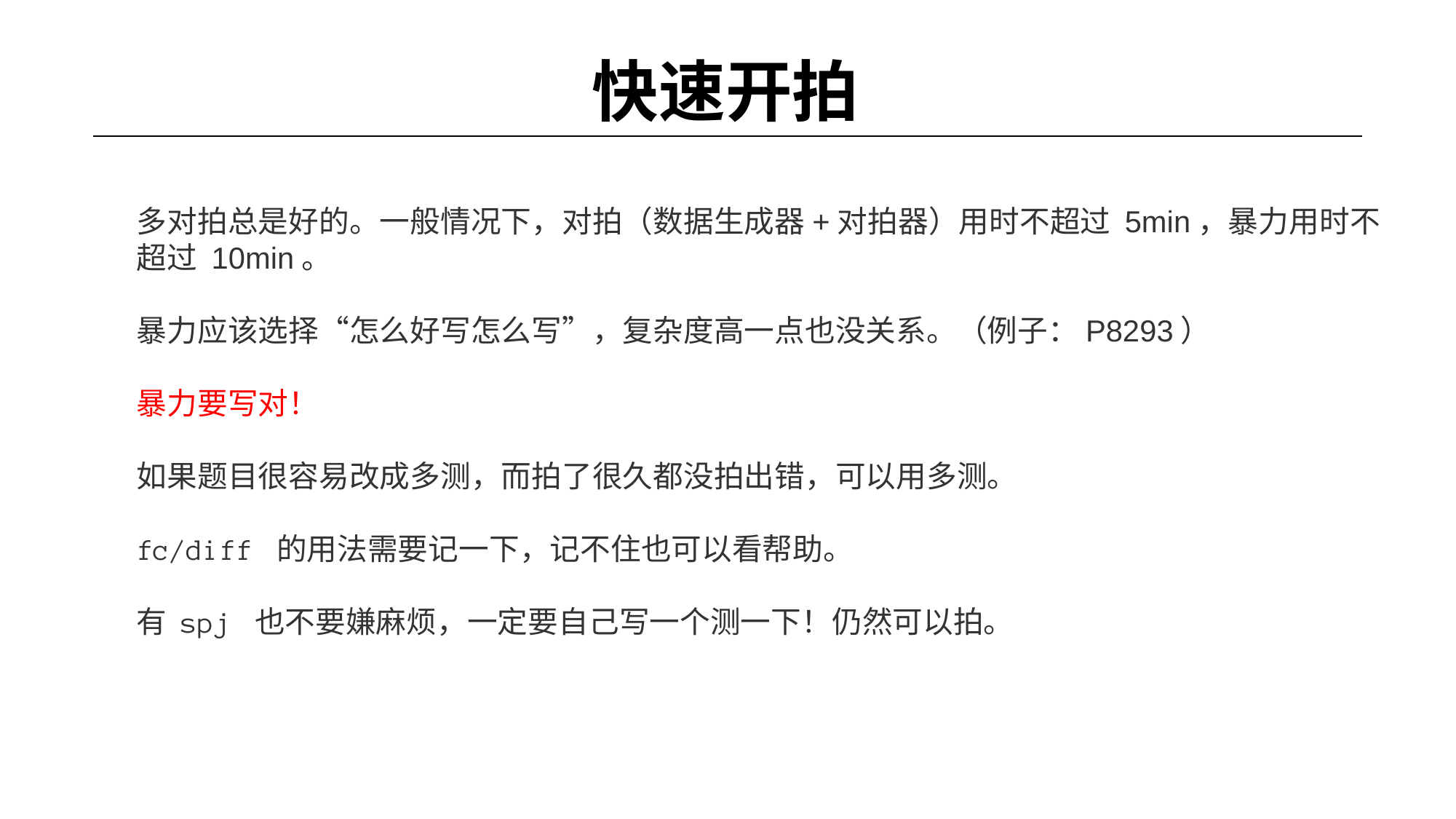

# 快速开拍
多对拍总是好的。一般情况下，对拍（数据生成器+对拍器）用时不超过 5min，暴力用时不超过 10min。

暴力应该选择“怎么好写怎么写”，复杂度高一点也没关系。（例子：P8293）

暴力要写对！

如果题目很容易改成多测，而拍了很久都没拍出错，可以用多测。

fc/diff 的用法需要记一下，记不住也可以看帮助。

有 spj 也不要嫌麻烦，一定要自己写一个测一下！仍然可以拍。